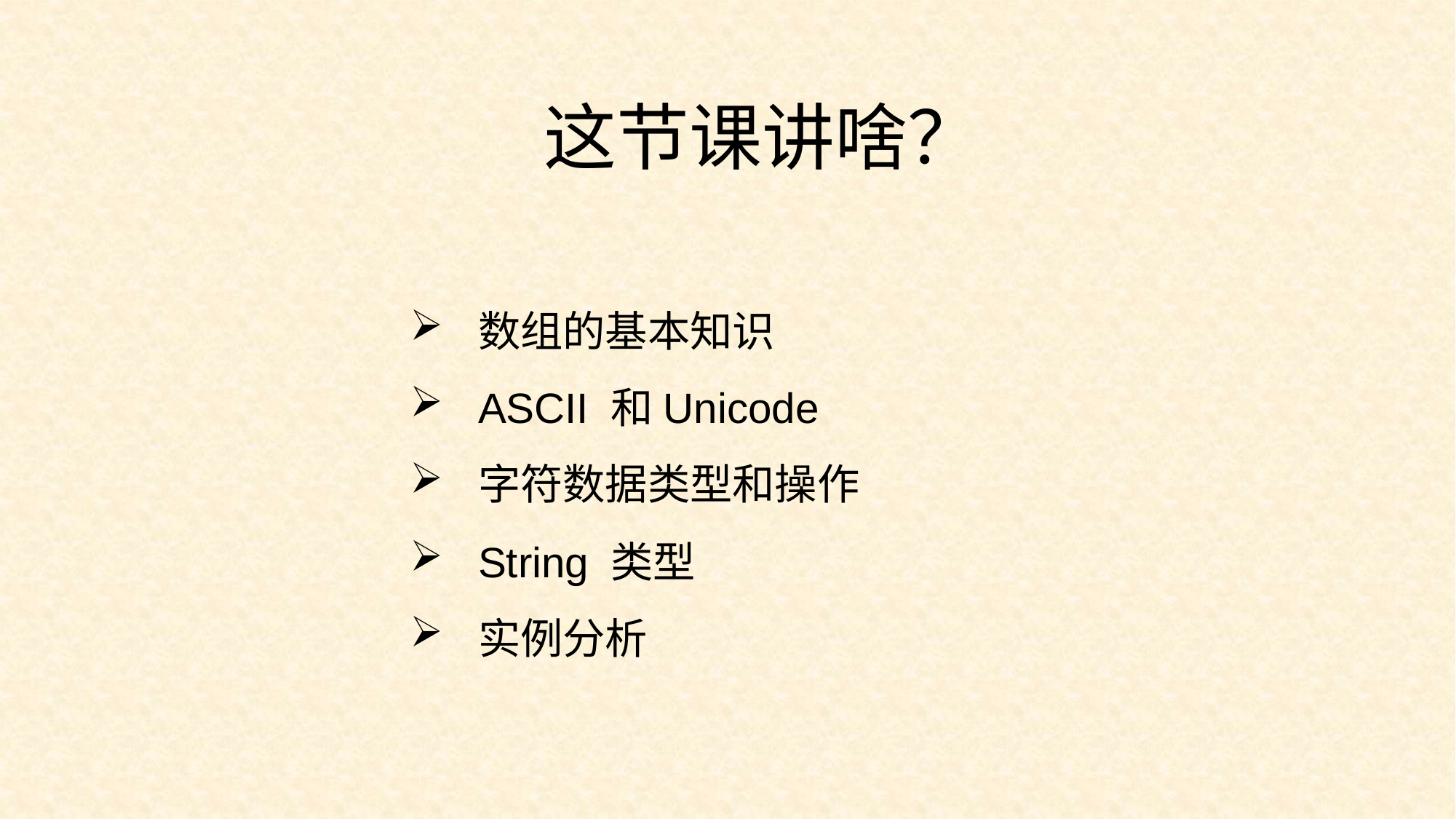

这节课讲啥？

数组的基本知识
ASCII 和Unicode
字符数据类型和操作
String 类型
实例分析